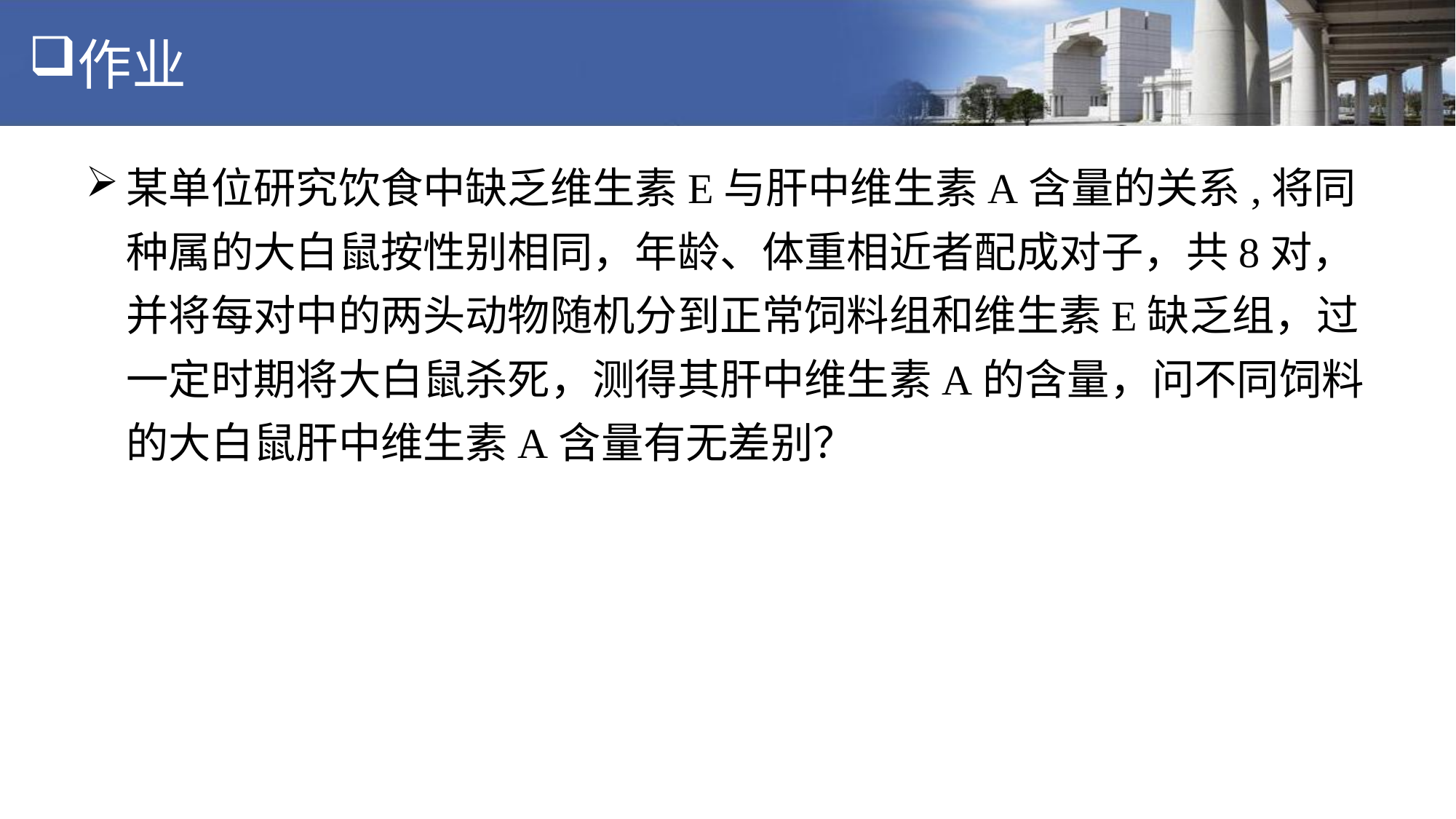

# 作业
某单位研究饮食中缺乏维生素E与肝中维生素A含量的关系,将同种属的大白鼠按性别相同，年龄、体重相近者配成对子，共8对，并将每对中的两头动物随机分到正常饲料组和维生素E缺乏组，过一定时期将大白鼠杀死，测得其肝中维生素A的含量，问不同饲料的大白鼠肝中维生素A含量有无差别？